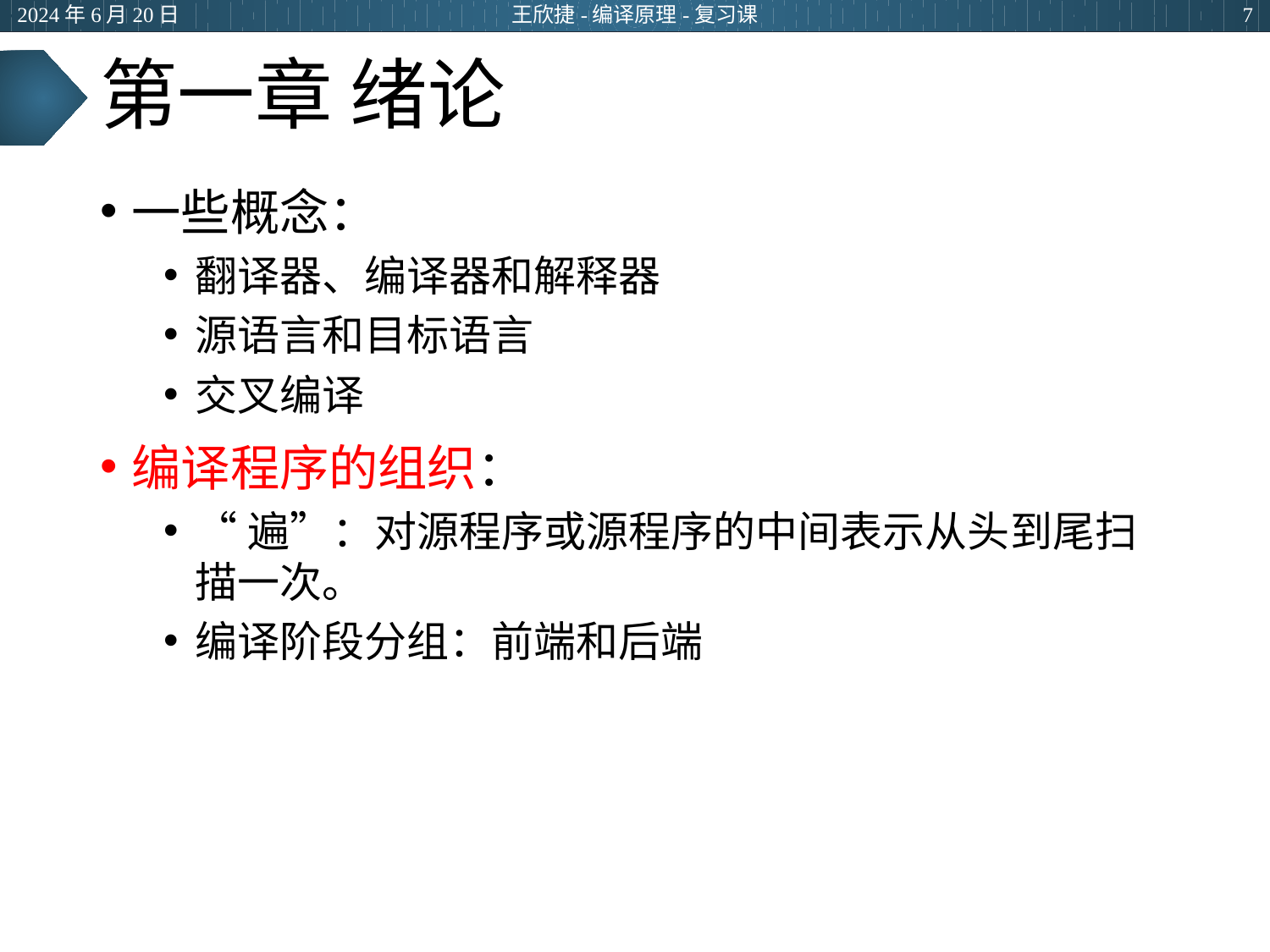

2024年6月20日
王欣捷-编译原理-复习课
7
# 第一章 绪论
一些概念：
翻译器、编译器和解释器
源语言和目标语言
交叉编译
编译程序的组织：
“遍”：对源程序或源程序的中间表示从头到尾扫描一次。
编译阶段分组：前端和后端